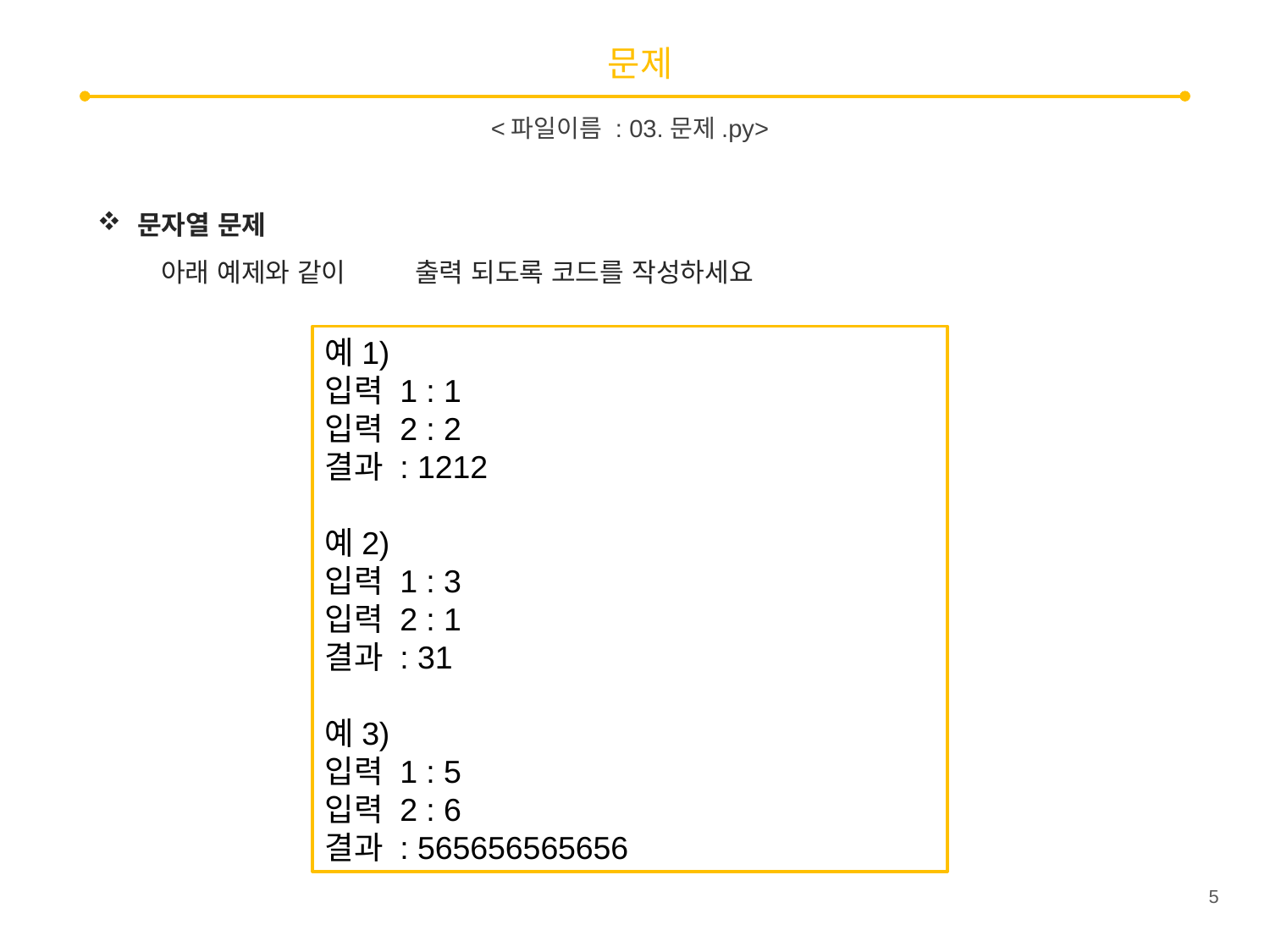

# 문제
<파일이름 : 03.문제.py>
문자열 문제
아래 예제와 같이 	출력 되도록 코드를 작성하세요
예1)
입력 1 : 1
입력 2 : 2
결과 : 1212

예2)
입력 1 : 3
입력 2 : 1
결과 : 31

예3)
입력 1 : 5
입력 2 : 6
결과 : 565656565656